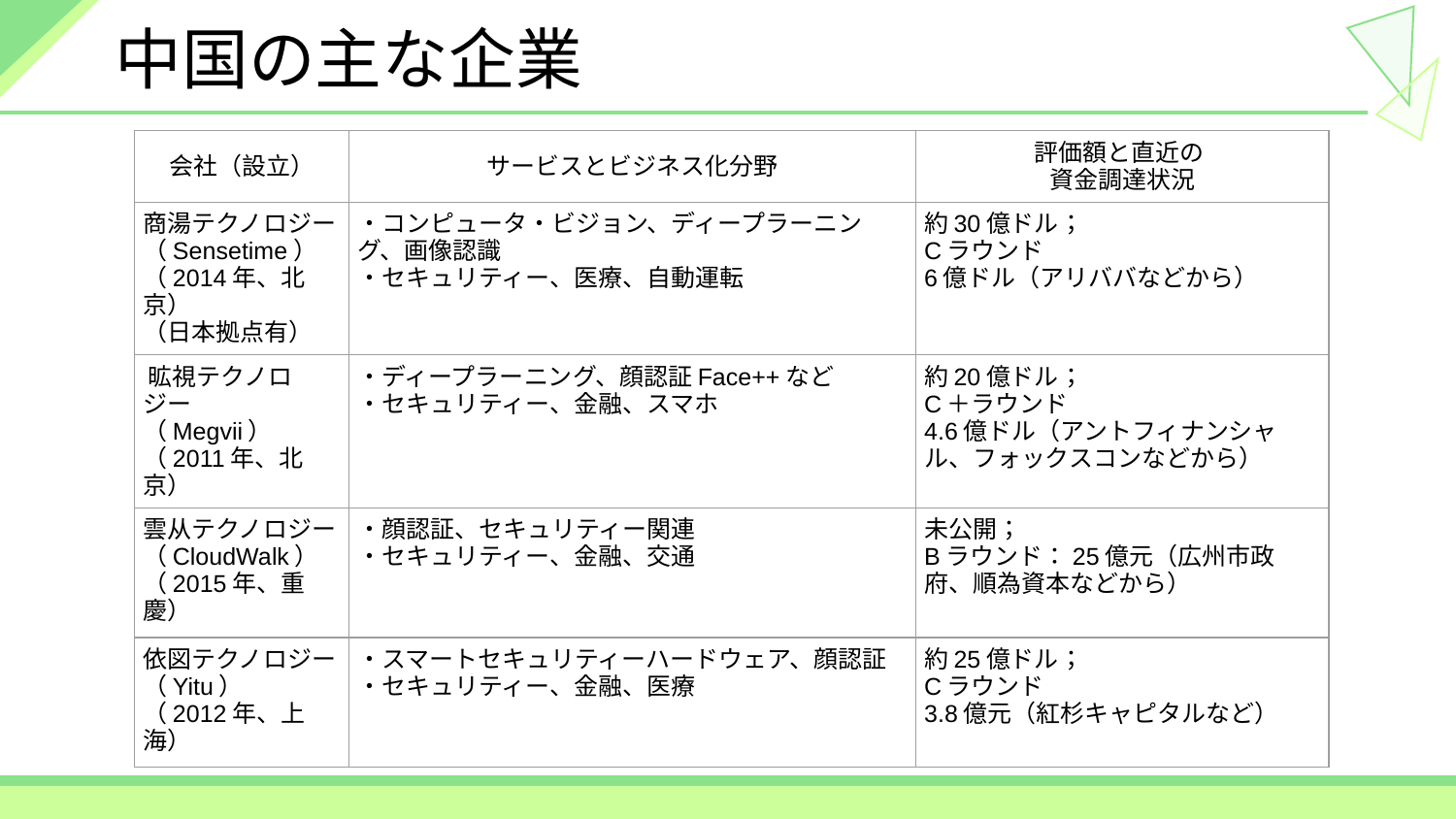

# 中国の主な企業
| 会社（設立）​ | サービスとビジネス化分野 | 評価額と直近の  資金調達状況 |
| --- | --- | --- |
| 商湯テクノロジー （Sensetime）  （2014年、北京）  （日本拠点有）​​ | ・コンピュータ・ビジョン、ディープラーニング、画像認識 ・セキュリティー、医療、自動運転 | 約30億ドル；  Cラウンド  6億ドル（アリババなどから）​​ |
| ​昿視テクノロジー （Megvii）  （2011年、北京） ​​ | ・​ディープラーニング、顔認証Face++など ・セキュリティー、金融、スマホ | 約20億ドル；  C＋ラウンド  4.6億ドル（アントフィナンシャル、フォックスコンなどから）​​ |
| 雲从テクノロジー （CloudWalk）  （2015年、重慶） ​​ | ・顔認証、セキュリティー関連 ・セキュリティー、金融、交通 | 未公開；  Bラウンド：25億元（広州市政府、順為資本などから） |
| 依図テクノロジー （Yitu）  （2012年、上海） | ・スマートセキュリティーハードウェア、顔認証 ・セキュリティー、金融、医療 | 約25億ドル；  Cラウンド  3.8億元（紅杉キャピタルなど）​​ |